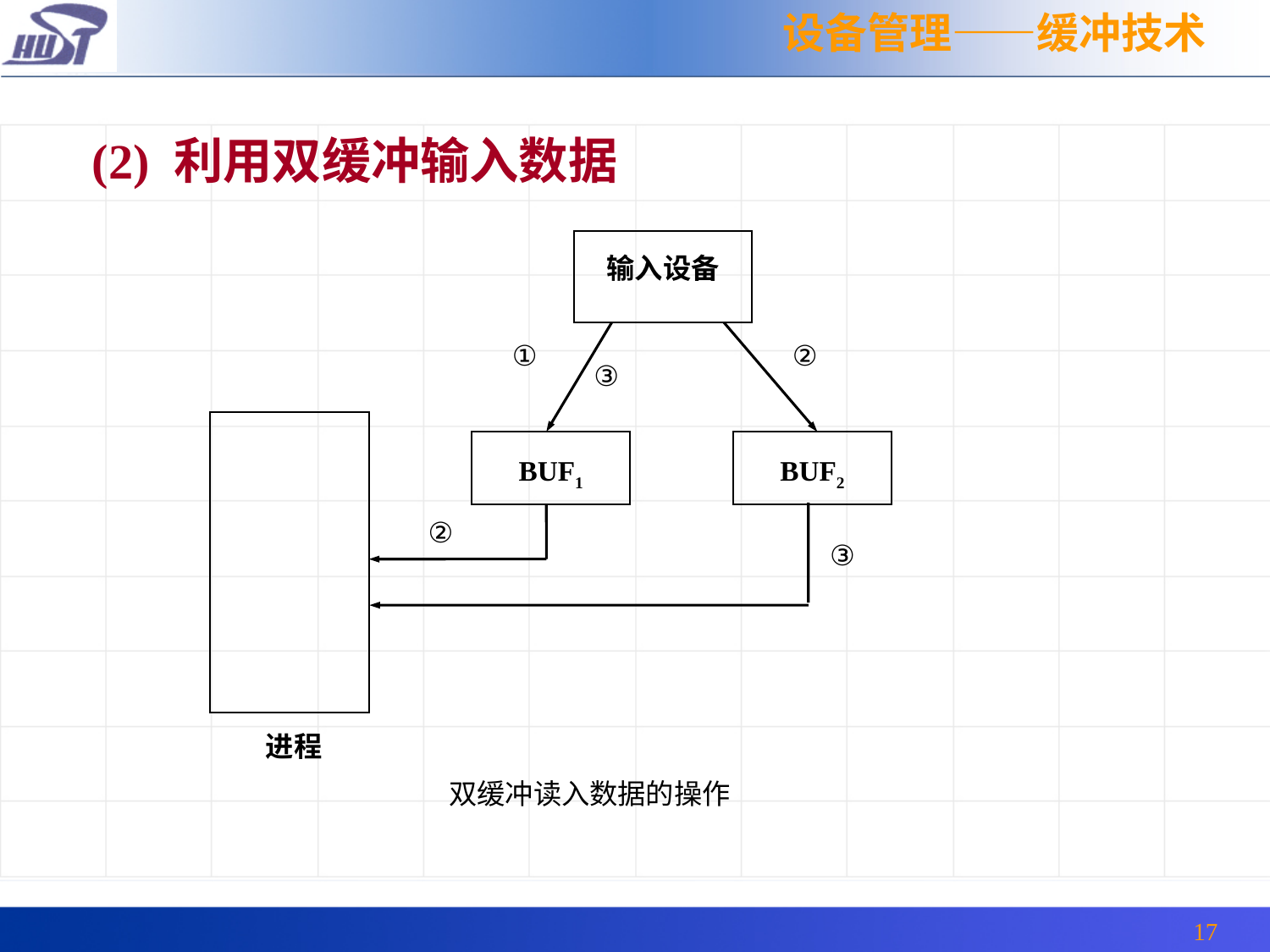

设备管理——缓冲技术
(2) 利用双缓冲输入数据
输入设备

①
②
③

进程
BUF1
BUF2

②
③
双缓冲读入数据的操作
17